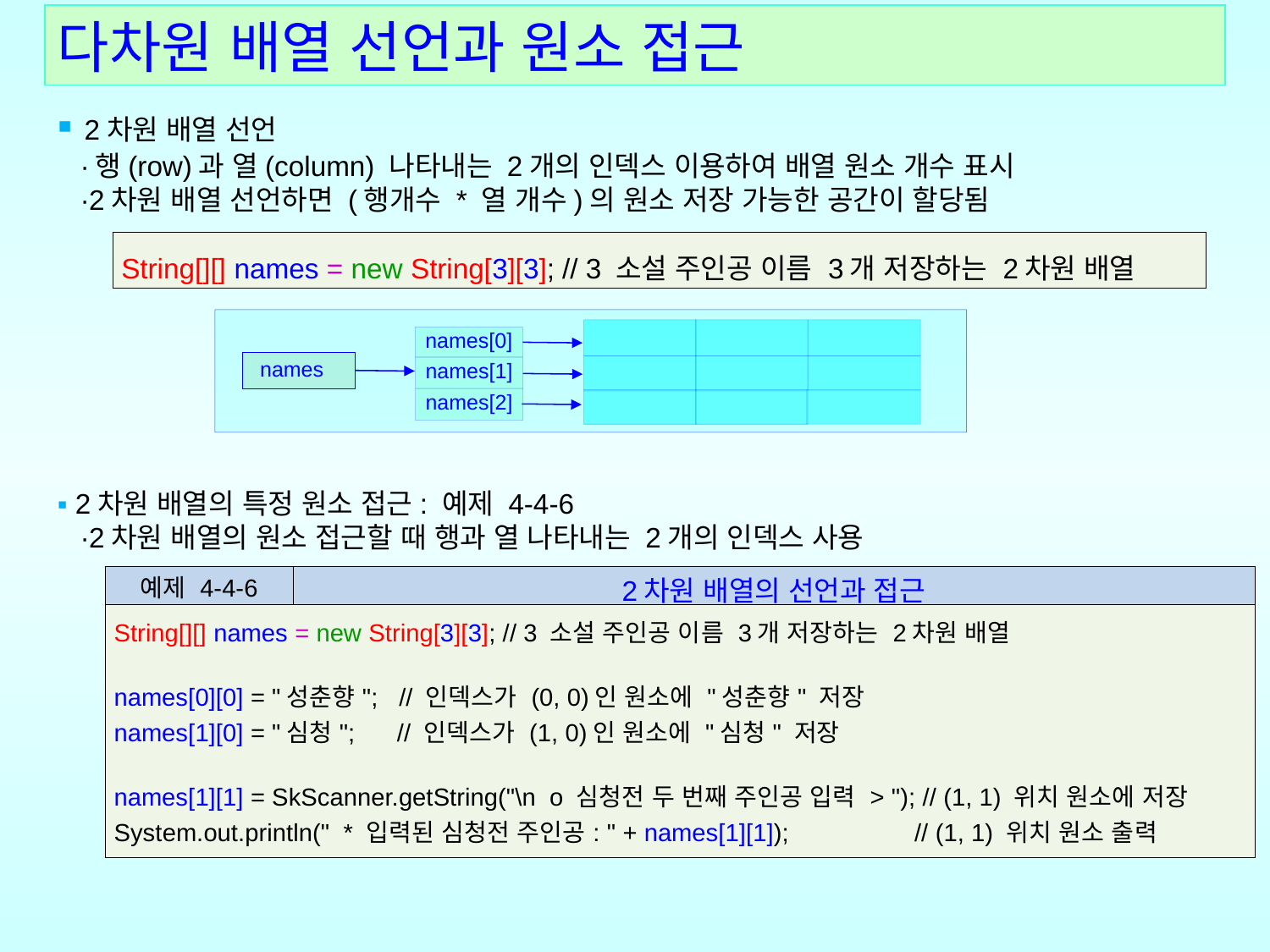

다차원 배열 선언과 원소 접근
▪ 2차원 배열 선언
   ∙행(row)과 열(column) 나타내는 2개의 인덱스 이용하여 배열 원소 개수 표시
   ∙2차원 배열 선언하면 (행개수 * 열 개수)의 원소 저장 가능한 공간이 할당됨

▪ 2차원 배열의 특정 원소 접근: 예제 4-4-6
   ∙2차원 배열의 원소 접근할 때 행과 열 나타내는 2개의 인덱스 사용

| String[][] names = new String[3][3]; // 3 소설 주인공 이름 3개 저장하는 2차원 배열 |
| --- |

names[0]
names

names[1]
names[2]

| 예제 4-4-6 | 2차원 배열의 선언과 접근 |
| --- | --- |
| String[][] names = new String[3][3]; // 3 소설 주인공 이름 3개 저장하는 2차원 배열 names[0][0] = "성춘향"; // 인덱스가 (0, 0)인 원소에 "성춘향" 저장 names[1][0] = "심청"; // 인덱스가 (1, 0)인 원소에 "심청" 저장 names[1][1] = SkScanner.getString("\n o 심청전 두 번째 주인공 입력 > "); // (1, 1) 위치 원소에 저장 System.out.println(" \* 입력된 심청전 주인공: " + names[1][1]); // (1, 1) 위치 원소 출력 |  |